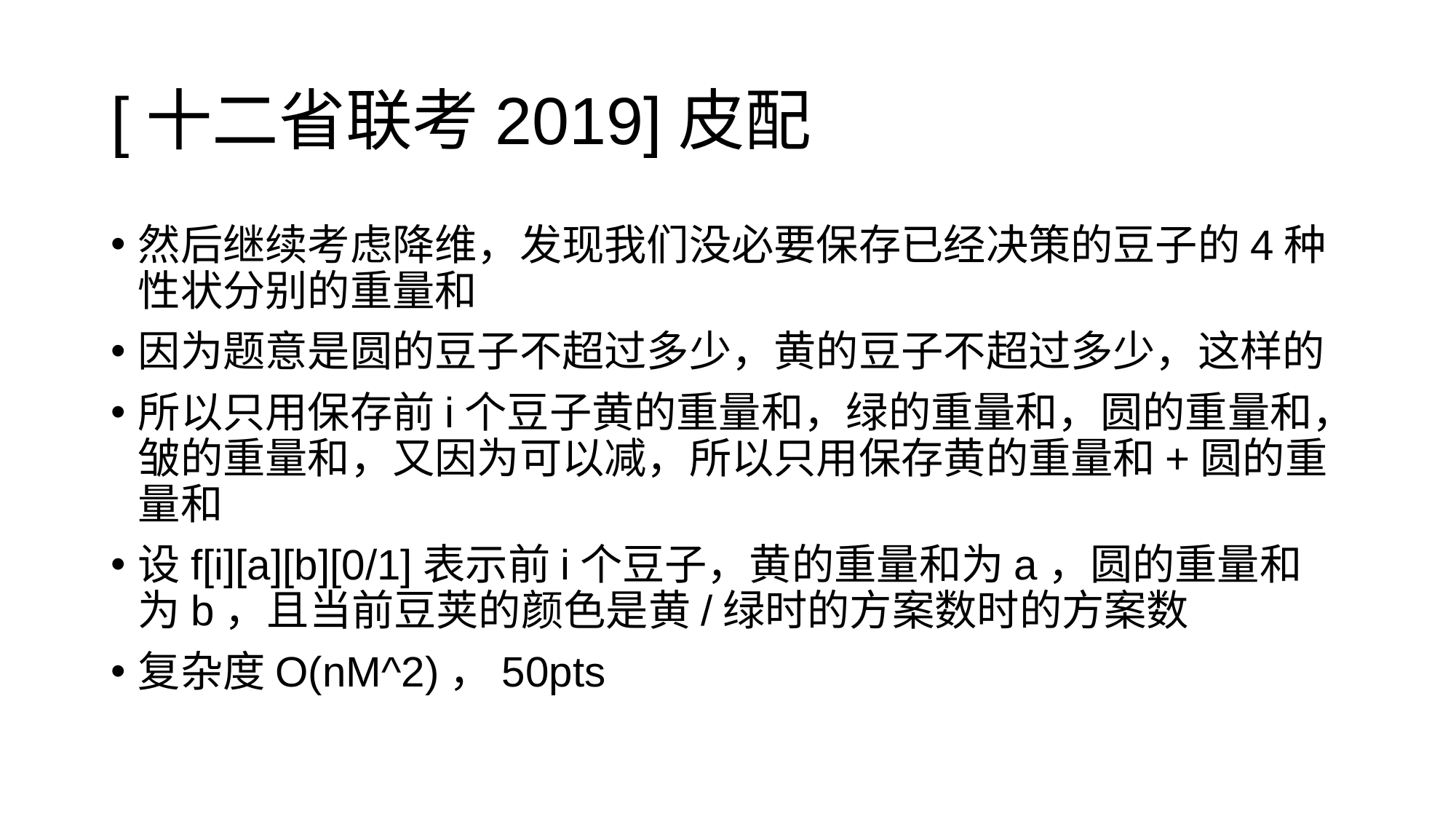

# [十二省联考2019]皮配
然后继续考虑降维，发现我们没必要保存已经决策的豆子的4种性状分别的重量和
因为题意是圆的豆子不超过多少，黄的豆子不超过多少，这样的
所以只用保存前i个豆子黄的重量和，绿的重量和，圆的重量和，皱的重量和，又因为可以减，所以只用保存黄的重量和+圆的重量和
设f[i][a][b][0/1]表示前i个豆子，黄的重量和为a，圆的重量和为b，且当前豆荚的颜色是黄/绿时的方案数时的方案数
复杂度O(nM^2)，50pts